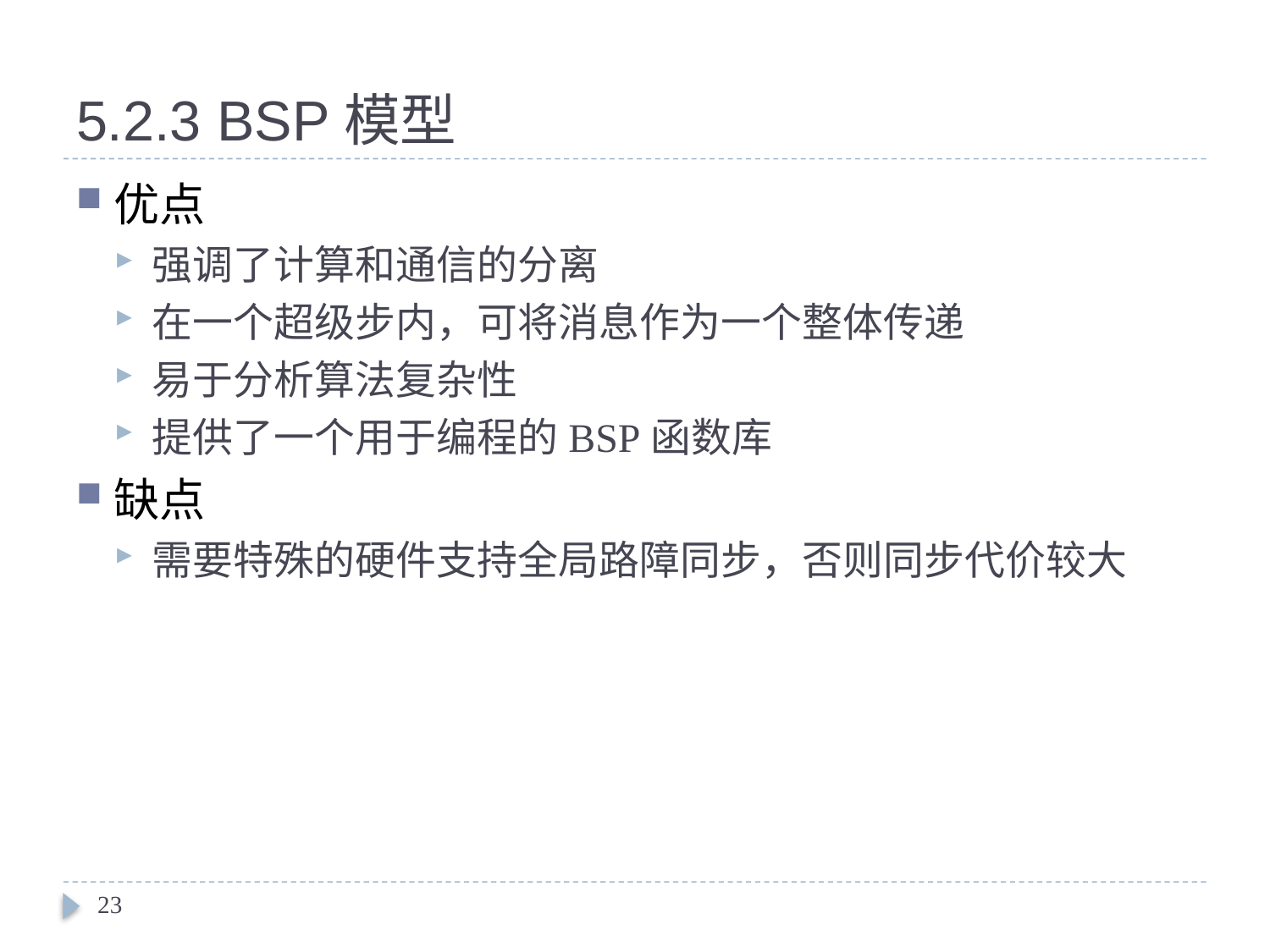

# 5.2.3 BSP模型
优点
强调了计算和通信的分离
在一个超级步内，可将消息作为一个整体传递
易于分析算法复杂性
提供了一个用于编程的BSP函数库
缺点
需要特殊的硬件支持全局路障同步，否则同步代价较大
23